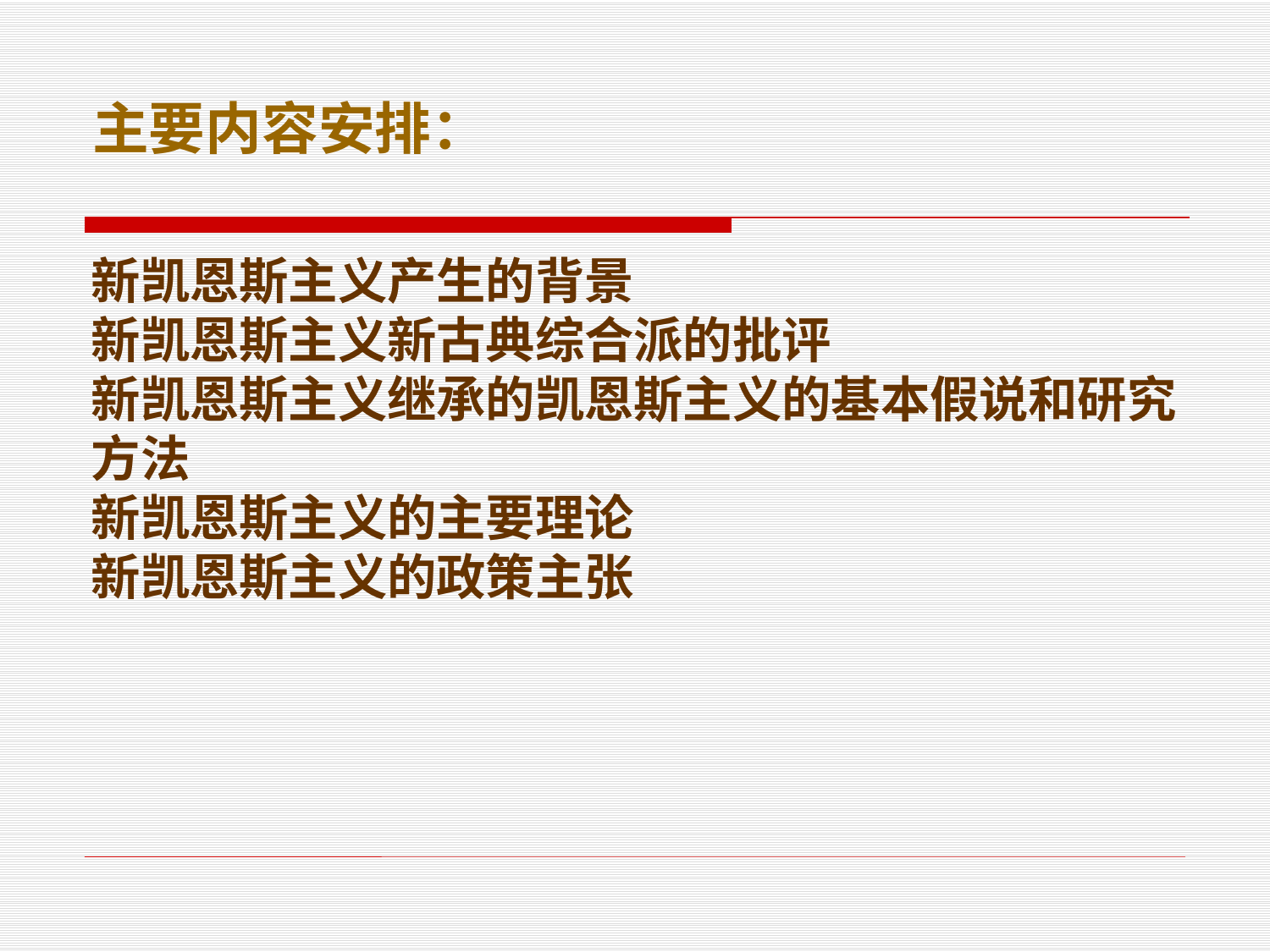

主要内容安排：
新凯恩斯主义产生的背景
新凯恩斯主义新古典综合派的批评
新凯恩斯主义继承的凯恩斯主义的基本假说和研究方法
新凯恩斯主义的主要理论
新凯恩斯主义的政策主张